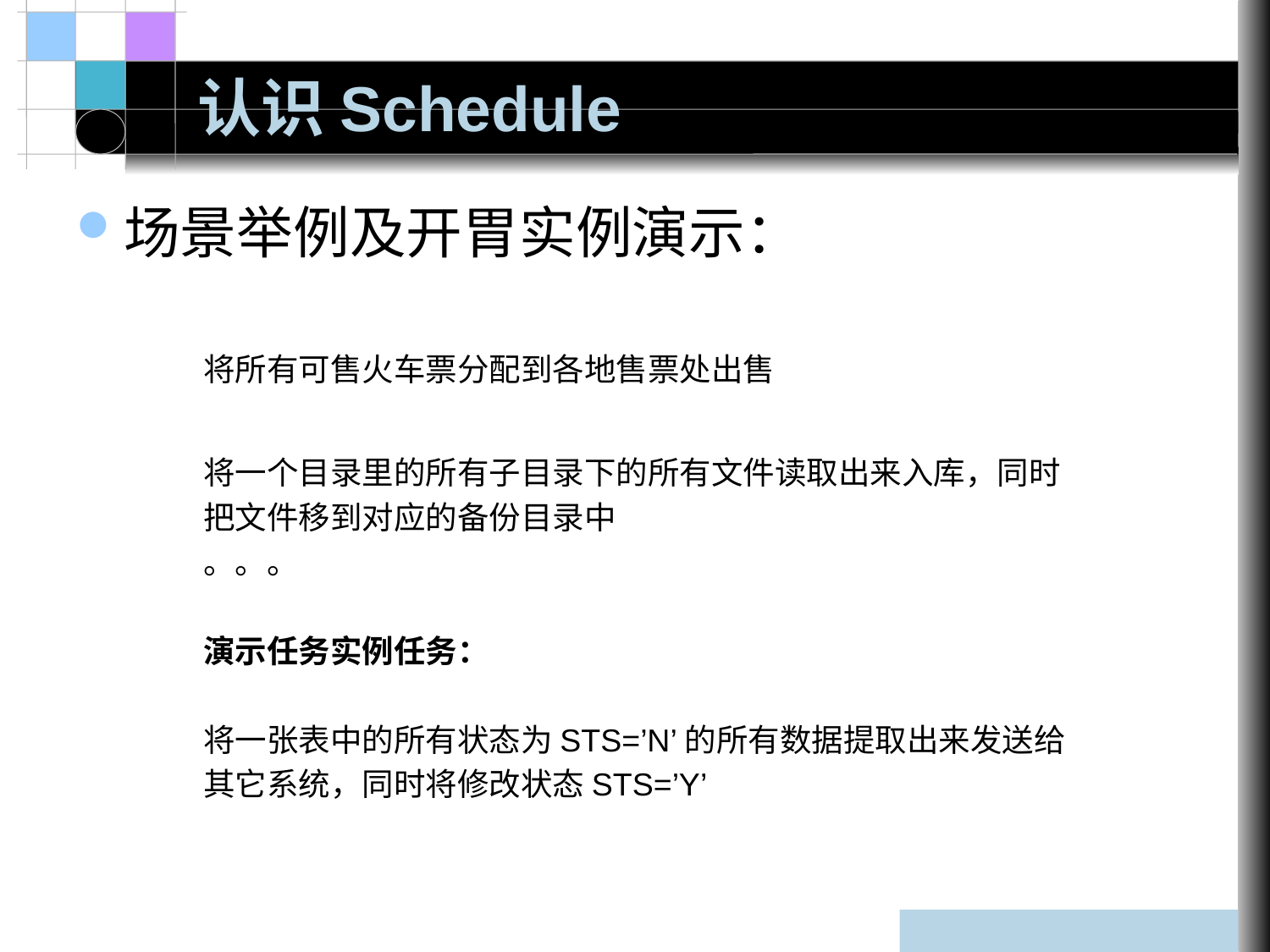

# 认识Schedule
场景举例及开胃实例演示：

	将所有可售火车票分配到各地售票处出售

	将一个目录里的所有子目录下的所有文件读取出来入库，同时
	把文件移到对应的备份目录中
	。。。

	演示任务实例任务：

	将一张表中的所有状态为STS=’N’的所有数据提取出来发送给
	其它系统，同时将修改状态STS=’Y’